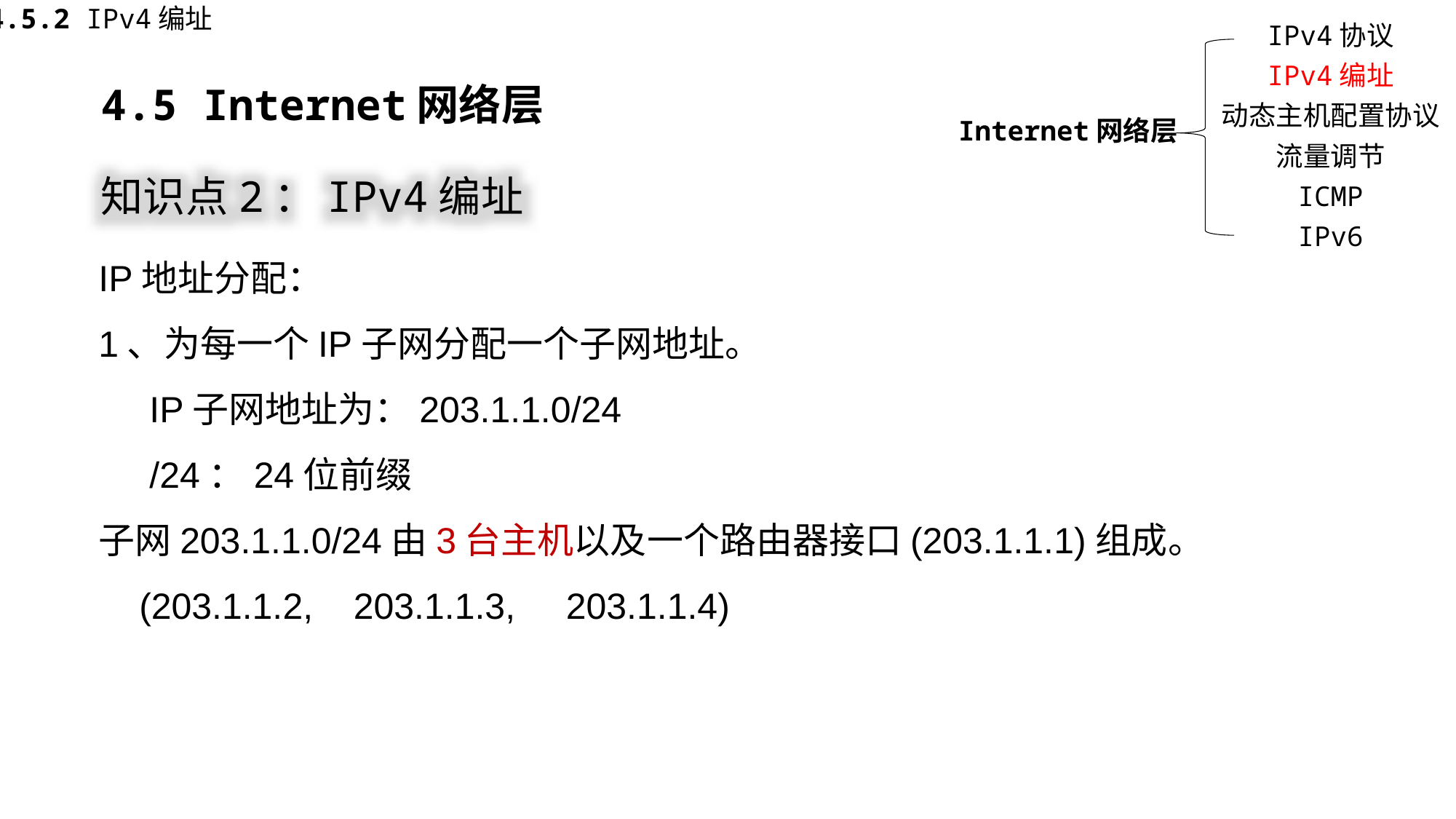

4.5.2 IPv4编址

IPv4协议

IPv4编址
动态主机配置协议
Internet网络层
流量调节
ICMP
IPv6
4.5 Internet网络层
知识点2：IPv4编址
IP地址分配：
1、为每一个IP子网分配一个子网地址。
     IP子网地址为：203.1.1.0/24
     /24：24位前缀
子网203.1.1.0/24由3台主机以及一个路由器接口(203.1.1.1)组成。
    (203.1.1.2,    203.1.1.3,     203.1.1.4)